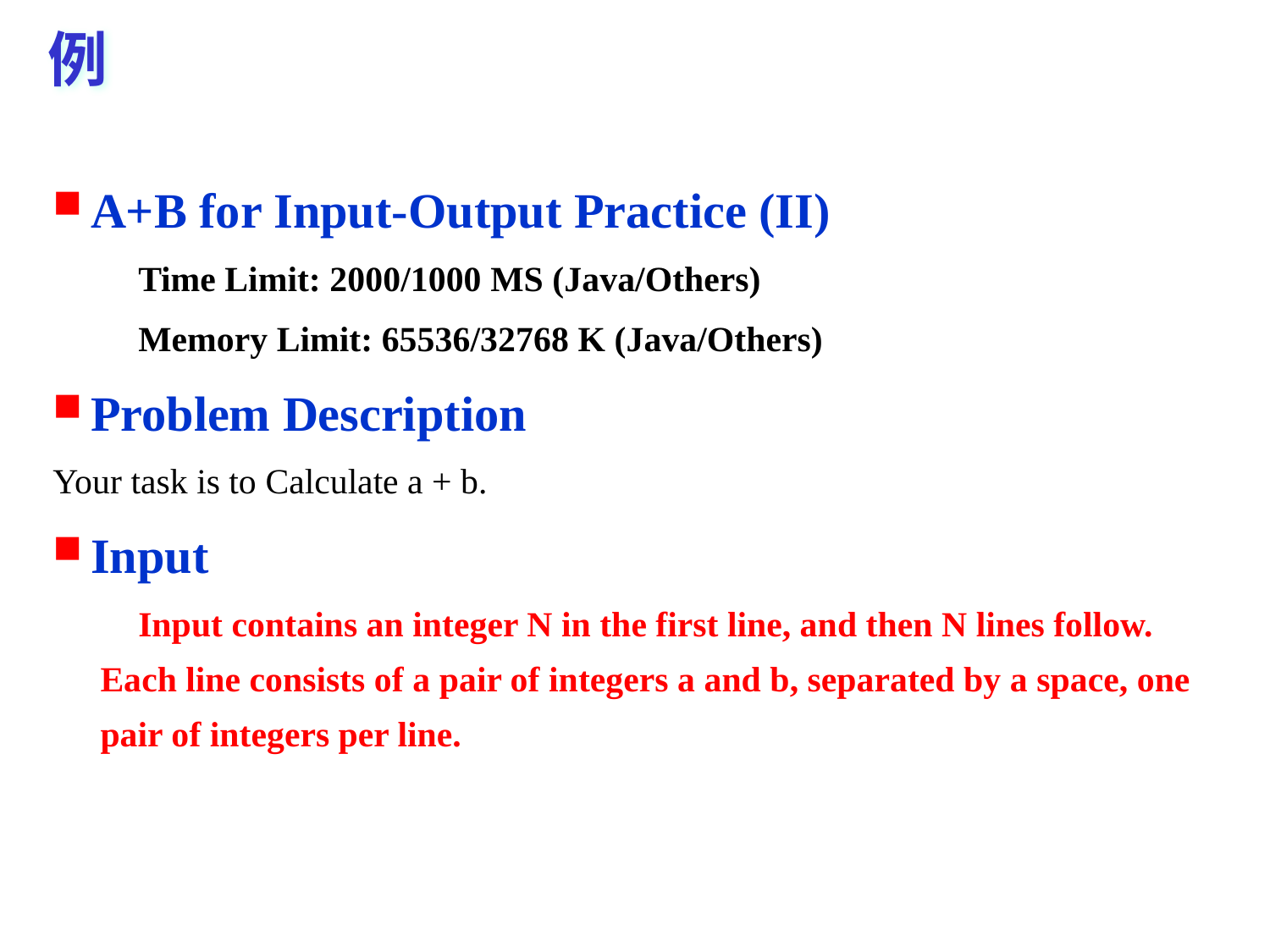

# 例
A+B for Input-Output Practice (II)
Time Limit: 2000/1000 MS (Java/Others)
Memory Limit: 65536/32768 K (Java/Others)
Problem Description
Your task is to Calculate a + b.
Input
Input contains an integer N in the first line, and then N lines follow. Each line consists of a pair of integers a and b, separated by a space, one pair of integers per line.